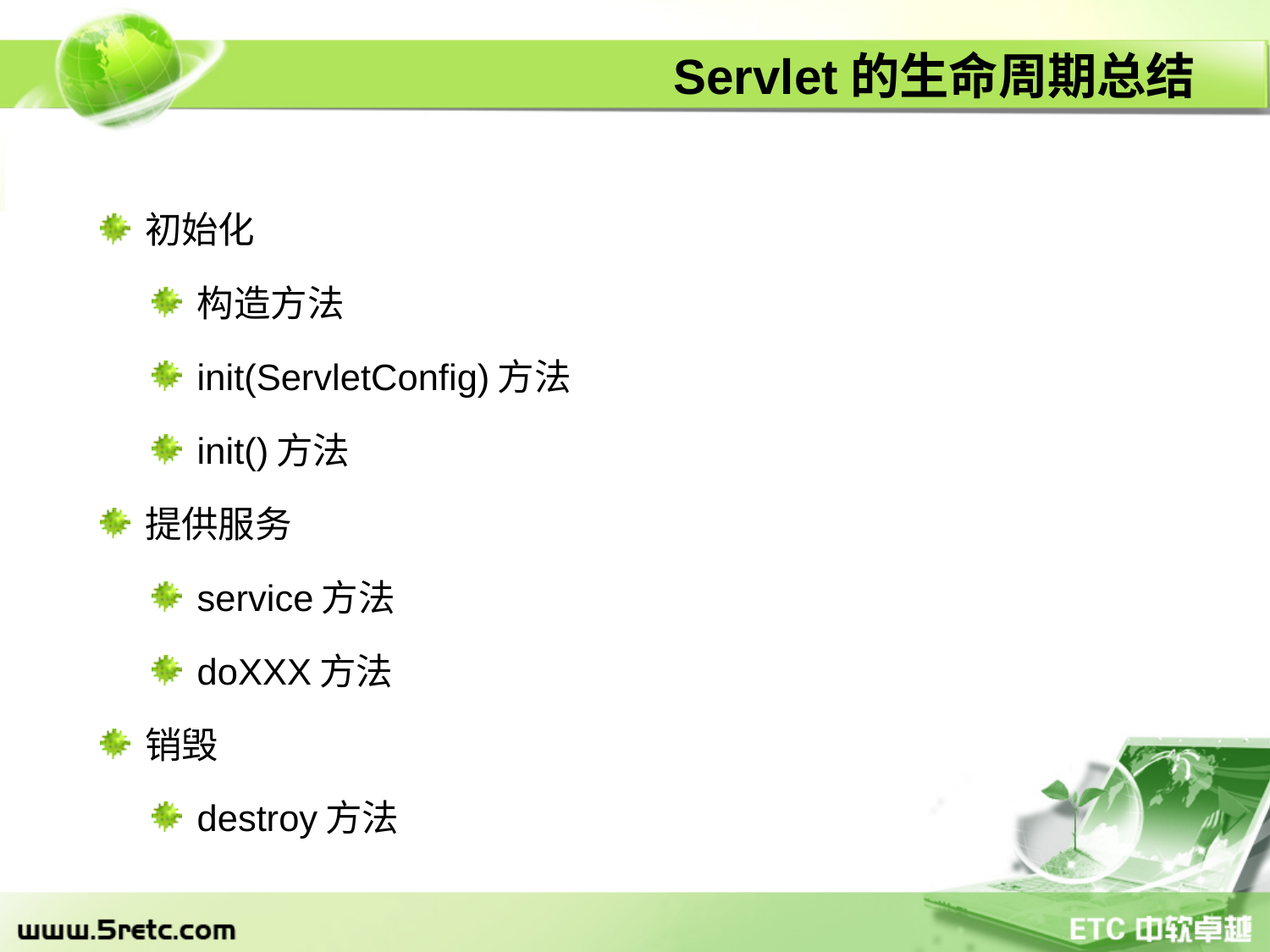

# Servlet的生命周期总结
初始化
构造方法
init(ServletConfig)方法
init()方法
提供服务
service方法
doXXX方法
销毁
destroy方法